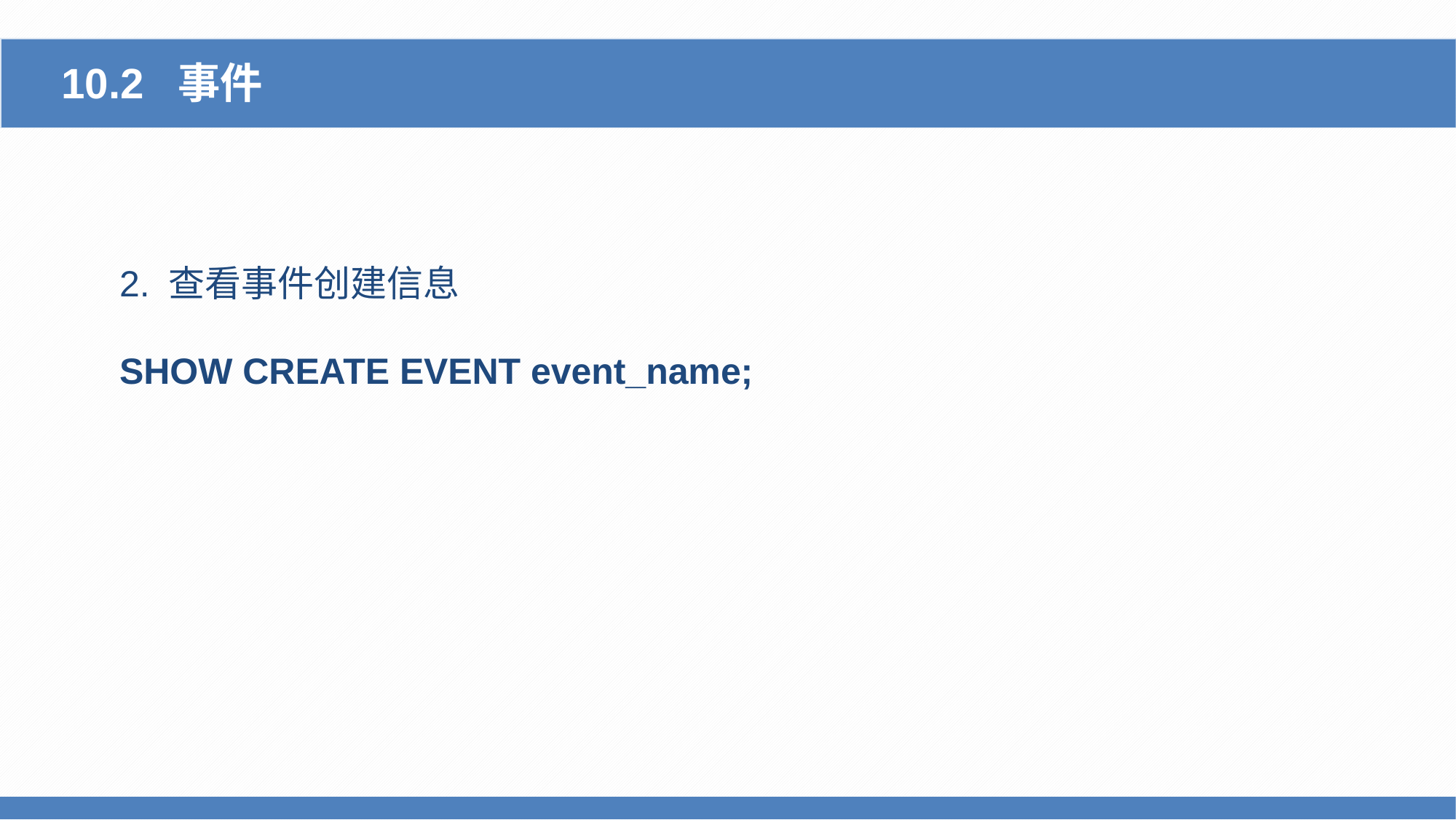

10.2  事件
2. 查看事件创建信息

SHOW CREATE EVENT event_name;